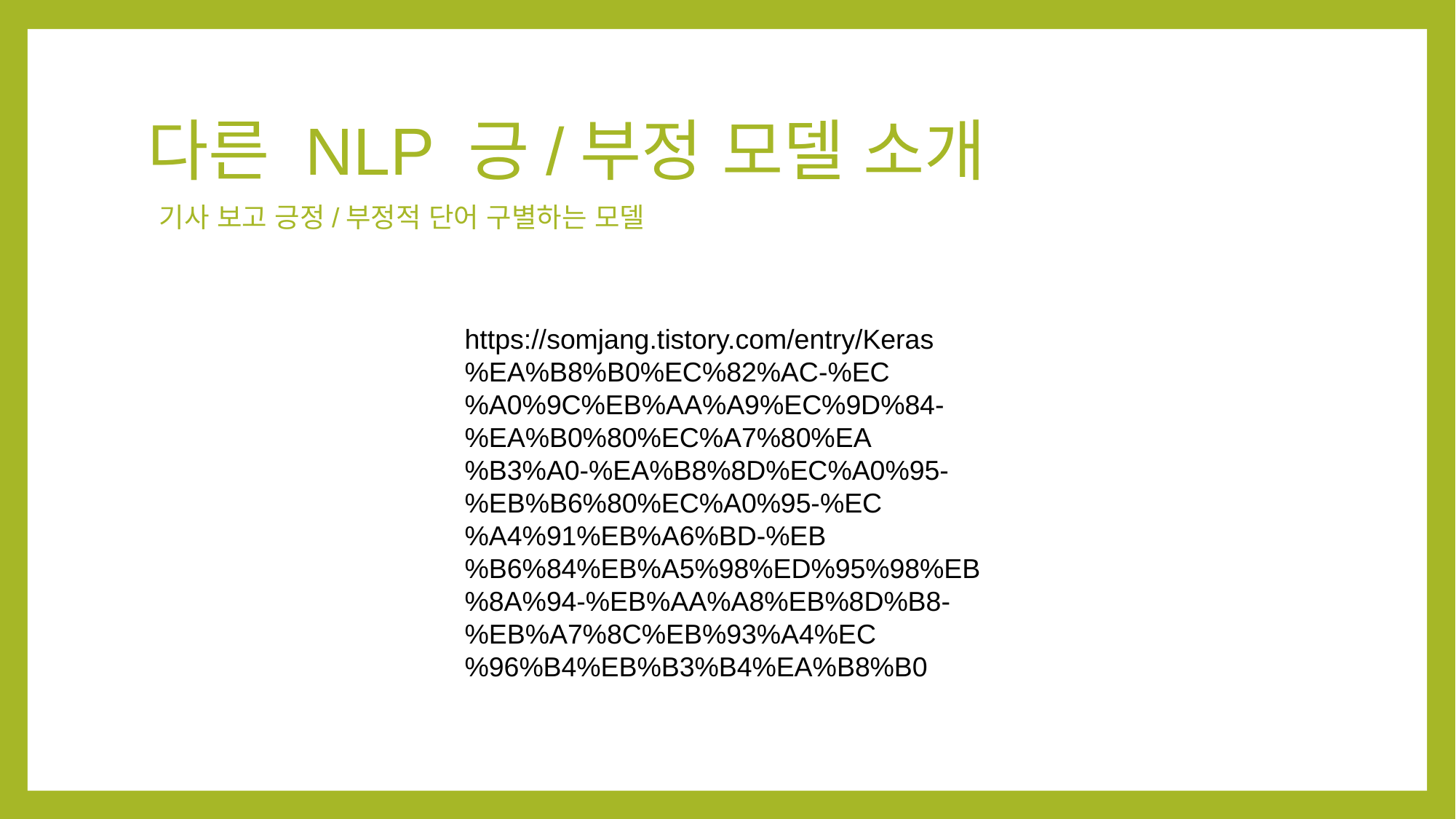

# 다른 NLP 긍/부정 모델 소개
기사 보고 긍정/부정적 단어 구별하는 모델
https://somjang.tistory.com/entry/Keras%EA%B8%B0%EC%82%AC-%EC%A0%9C%EB%AA%A9%EC%9D%84-%EA%B0%80%EC%A7%80%EA%B3%A0-%EA%B8%8D%EC%A0%95-%EB%B6%80%EC%A0%95-%EC%A4%91%EB%A6%BD-%EB%B6%84%EB%A5%98%ED%95%98%EB%8A%94-%EB%AA%A8%EB%8D%B8-%EB%A7%8C%EB%93%A4%EC%96%B4%EB%B3%B4%EA%B8%B0